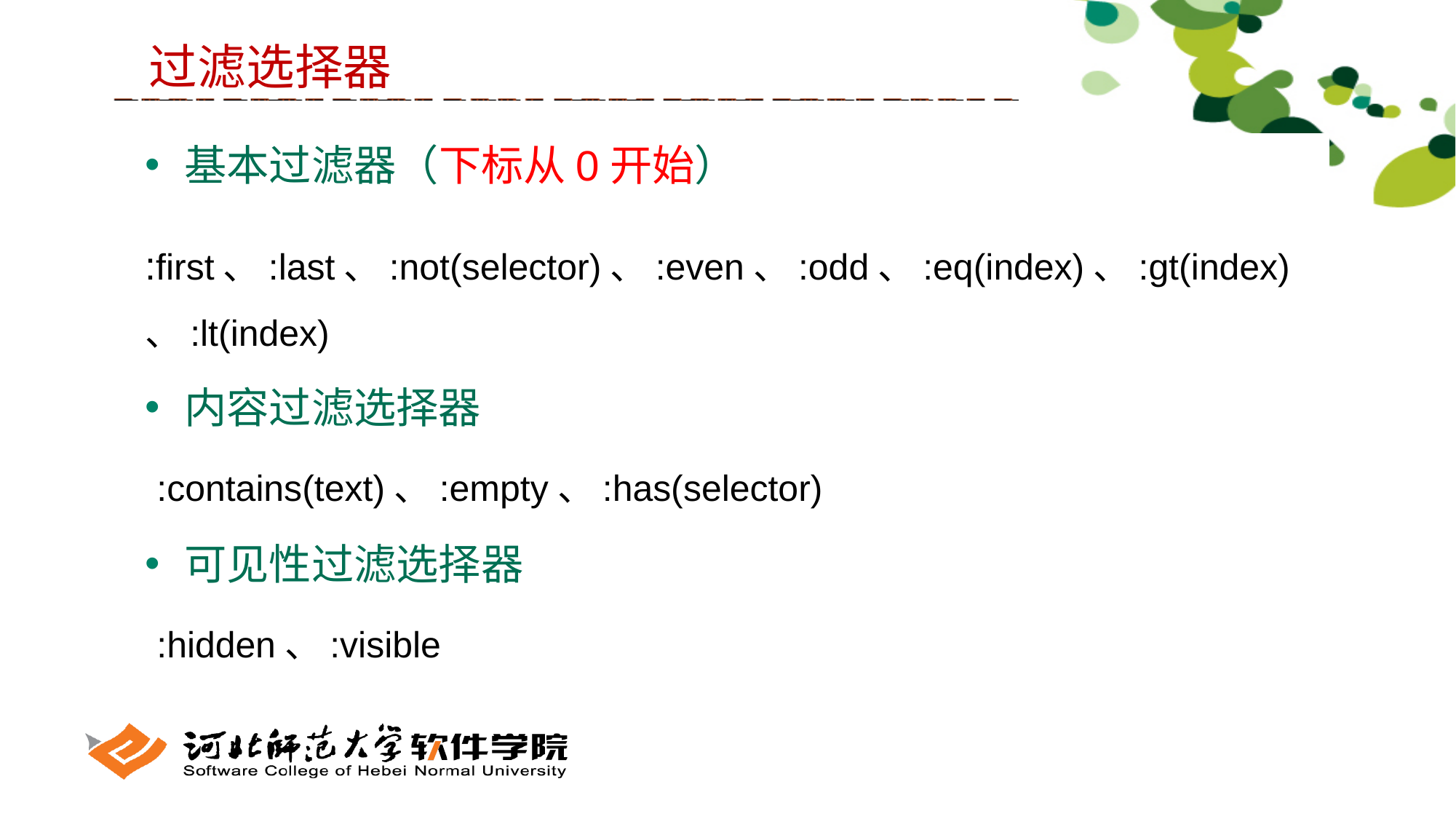

过滤选择器
 基本过滤器（下标从0开始）
:first、:last、:not(selector)、:even、:odd、:eq(index)、:gt(index)、:lt(index)
 内容过滤选择器
 :contains(text)、:empty、:has(selector)
 可见性过滤选择器
 :hidden、:visible